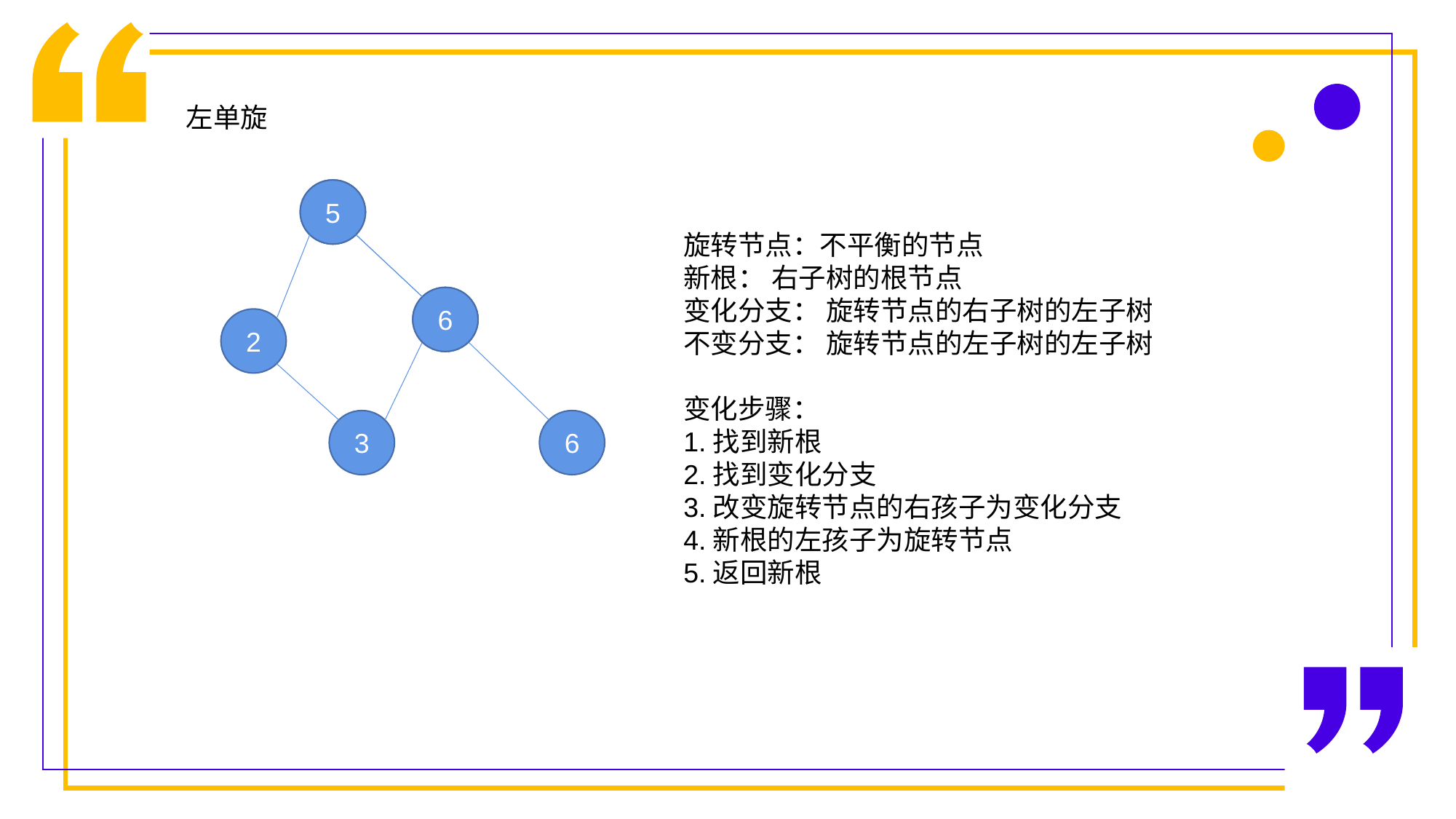

A

左单旋

2
5
旋转节点：不平衡的节点
新根： 右子树的根节点
变化分支： 旋转节点的右子树的左子树
不变分支： 旋转节点的左子树的左子树

变化步骤：
1.找到新根
2.找到变化分支
3.改变旋转节点的右孩子为变化分支
4.新根的左孩子为旋转节点
5.返回新根
5
6
2
3
6